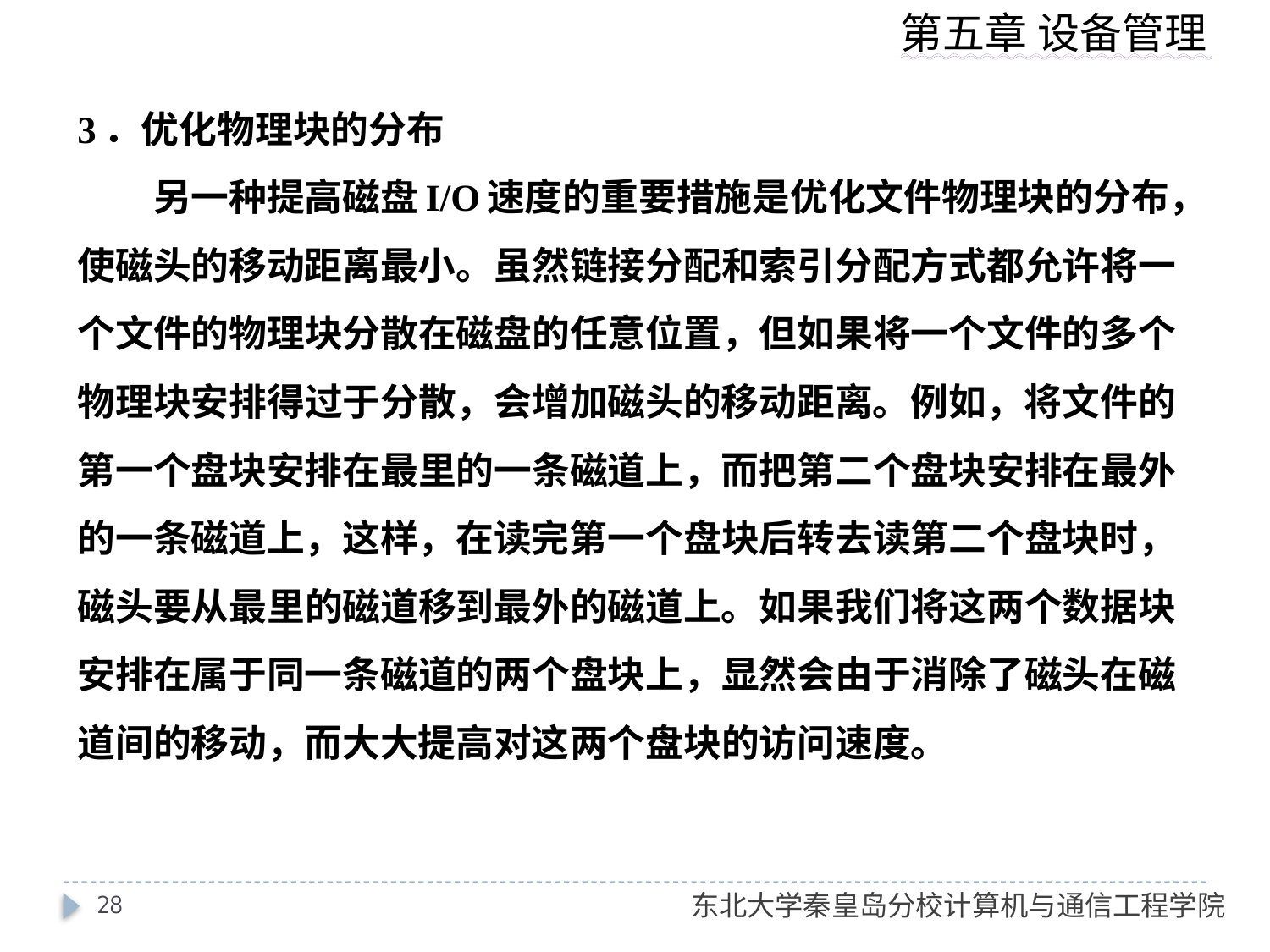

3．优化物理块的分布
　　另一种提高磁盘I/O速度的重要措施是优化文件物理块的分布，使磁头的移动距离最小。虽然链接分配和索引分配方式都允许将一个文件的物理块分散在磁盘的任意位置，但如果将一个文件的多个物理块安排得过于分散，会增加磁头的移动距离。例如，将文件的第一个盘块安排在最里的一条磁道上，而把第二个盘块安排在最外的一条磁道上，这样，在读完第一个盘块后转去读第二个盘块时，磁头要从最里的磁道移到最外的磁道上。如果我们将这两个数据块安排在属于同一条磁道的两个盘块上，显然会由于消除了磁头在磁道间的移动，而大大提高对这两个盘块的访问速度。

28